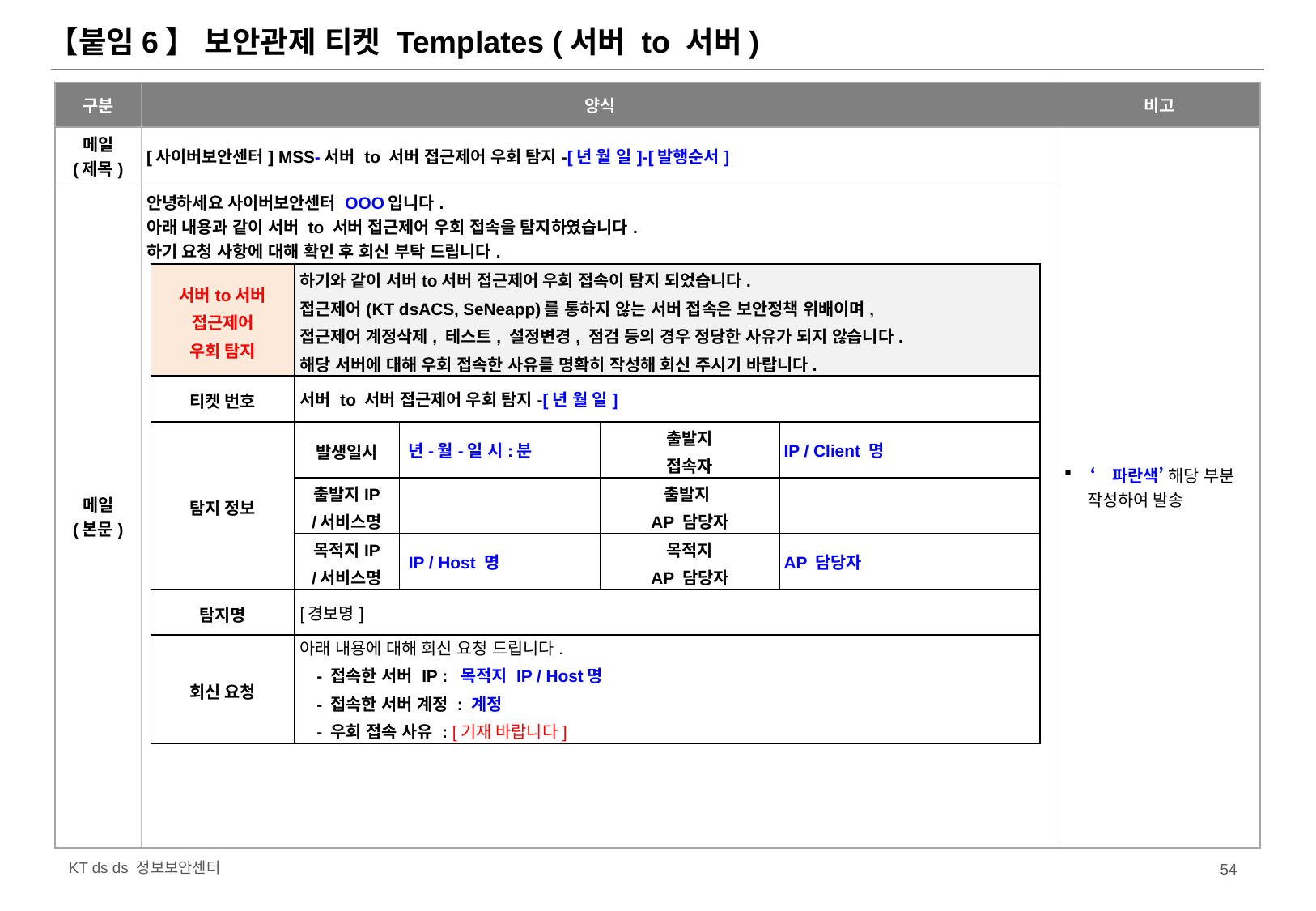

【붙임6】 보안관제 티켓 Templates (서버 to 서버)
| 구분 | 양식 | 비고 |
| --- | --- | --- |
| 메일 (제목) | [사이버보안센터] MSS-서버 to 서버 접근제어 우회 탐지-[년 월 일]-[발행순서] | ‘파란색’ 해당 부분 작성하여 발송 |
| 메일 (본문) | 안녕하세요 사이버보안센터 OOO입니다. 아래 내용과 같이 서버 to 서버 접근제어 우회 접속을 탐지하였습니다. 하기 요청 사항에 대해 확인 후 회신 부탁 드립니다. |  |
| 서버to서버 접근제어 우회 탐지 | 하기와 같이 서버to서버 접근제어 우회 접속이 탐지 되었습니다. 접근제어(KT dsACS, SeNeapp)를 통하지 않는 서버 접속은 보안정책 위배이며, 접근제어 계정삭제, 테스트, 설정변경, 점검 등의 경우 정당한 사유가 되지 않습니다. 해당 서버에 대해 우회 접속한 사유를 명확히 작성해 회신 주시기 바랍니다. |  |  |  |
| --- | --- | --- | --- | --- |
| 티켓 번호 | 서버 to 서버 접근제어 우회 탐지-[년 월 일] |  |  |  |
| 탐지 정보 | 발생일시 | 년-월-일 시:분 | 출발지 접속자 | IP / Client 명 |
|  | 출발지IP /서비스명 |  | 출발지 AP 담당자 |  |
|  | 목적지IP /서비스명 | IP / Host 명 | 목적지 AP 담당자 | AP 담당자 |
| 탐지명 | [경보명] |  |  |  |
| 회신 요청 | 아래 내용에 대해 회신 요청 드립니다. - 접속한 서버 IP :  목적지 IP / Host명 - 접속한 서버 계정 : 계정 - 우회 접속 사유 : [기재 바랍니다] |  |  |  |
54